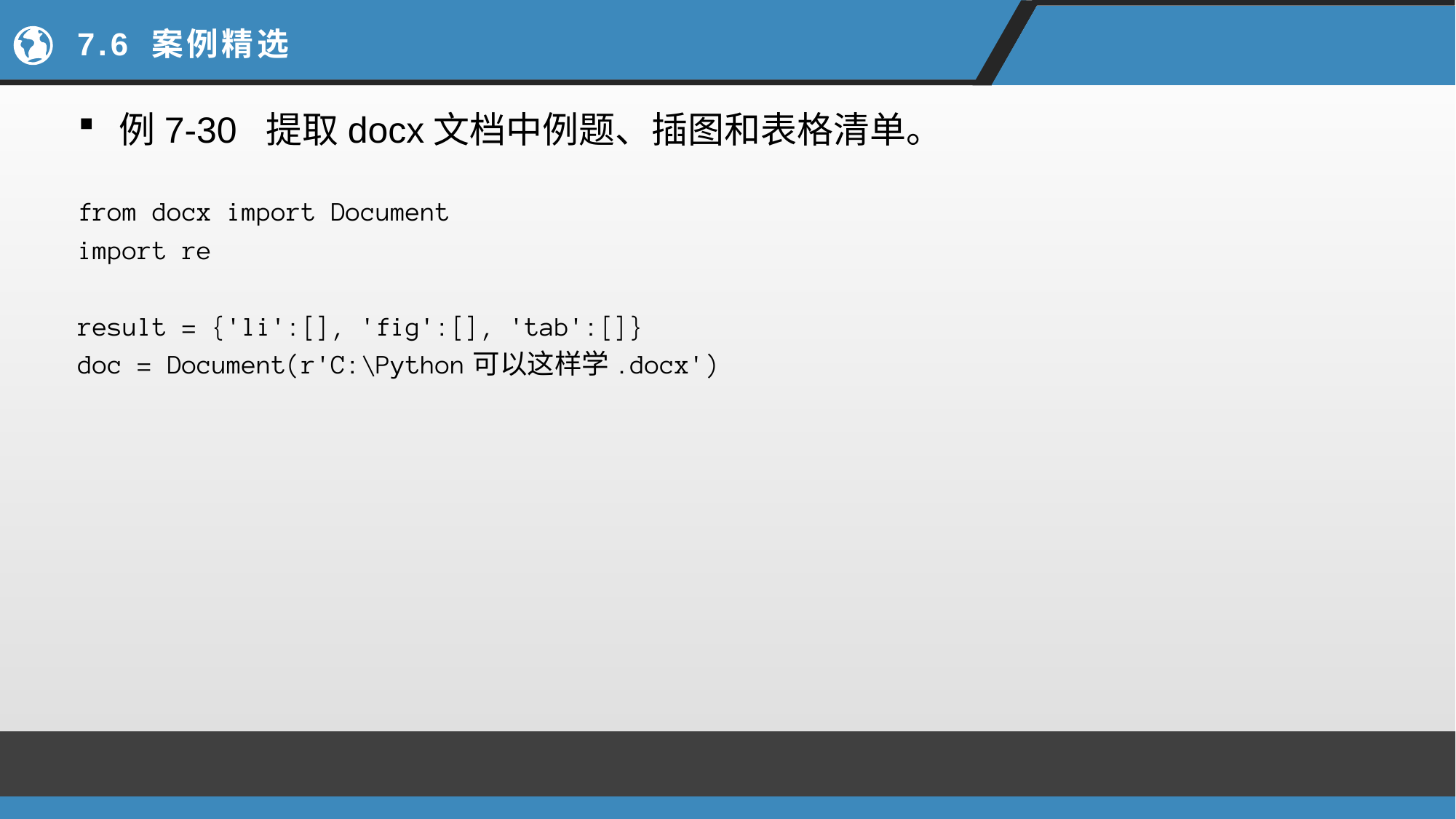

# 7.6 案例精选

例7-30  提取docx文档中例题、插图和表格清单。

from docx import Document
import re

result = {'li':[], 'fig':[], 'tab':[]}
doc = Document(r'C:\Python可以这样学.docx')